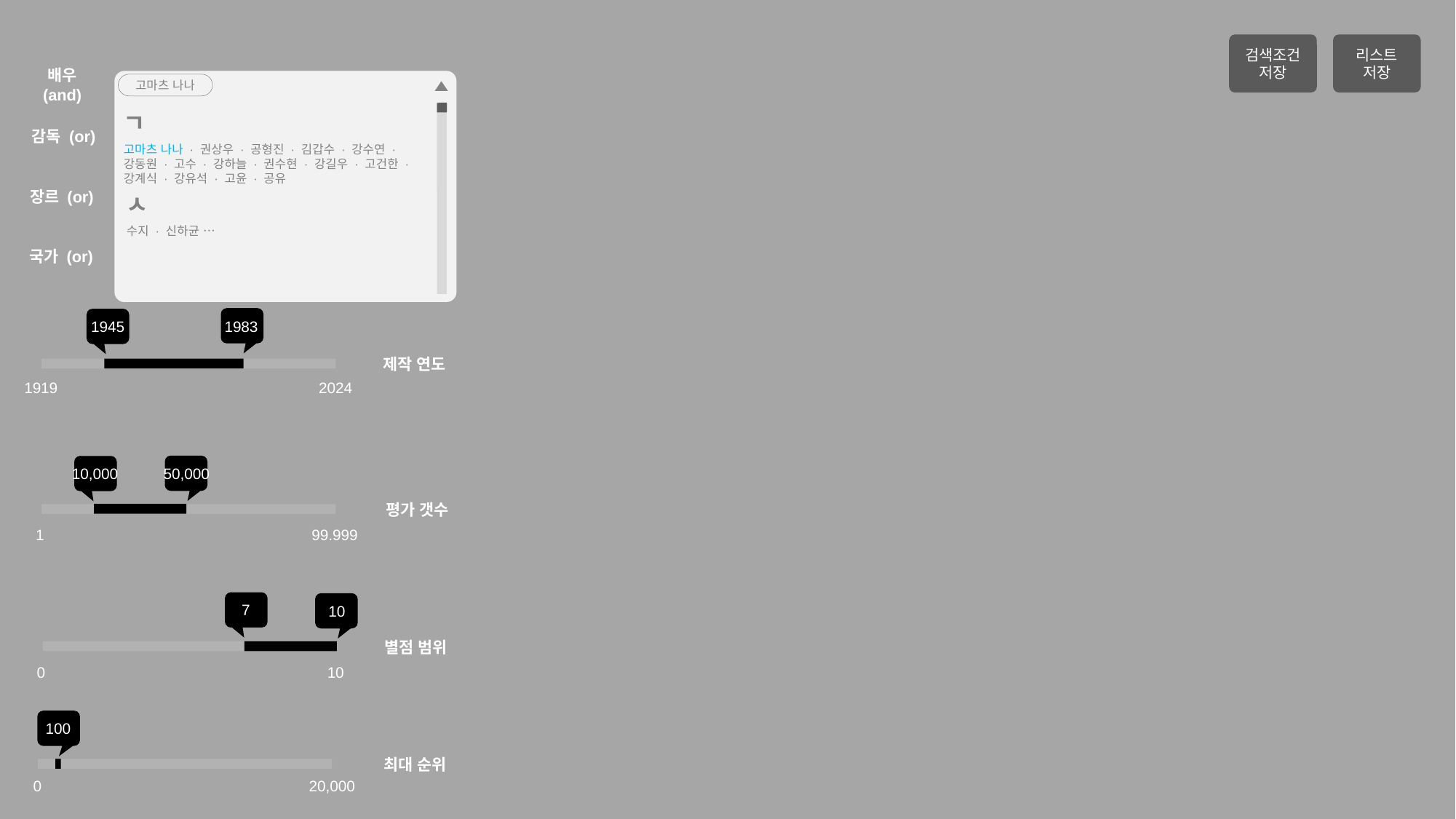

검색조건 저장
리스트 저장
배우 (and)

고마츠 나나

ㄱ

감독 (or)
고마츠 나나 · 권상우 · 공형진 · 김갑수 · 강수연 · 강동원 · 고수 · 강하늘 · 권수현 · 강길우 · 고건한 · 강계식 · 강유석 · 고윤 · 공유
장르 (or)
ㅅ

수지 · 신하균 …
국가 (or)

1983

1945
제작 연도
1919
2024

50,000

10,000
평가 갯수

1
99.999

7

10
별점 범위

0
10

100
최대 순위
0
20,000